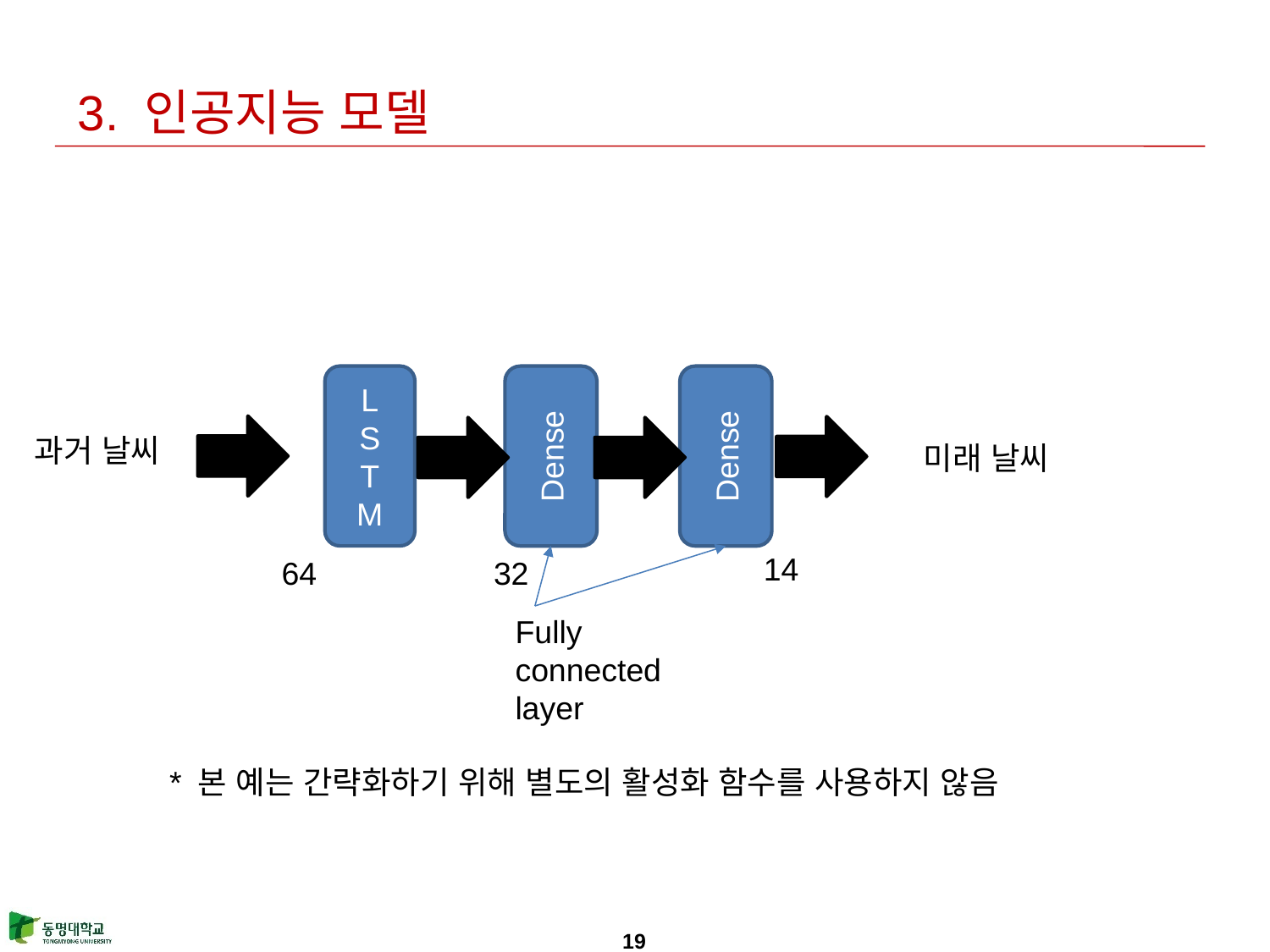

# 3. 인공지능 모델

L
S
T
M
Dense
Dense

과거 날씨
미래 날씨
14
64
32
Fully
connected
layer
* 본 예는 간략화하기 위해 별도의 활성화 함수를 사용하지 않음
19